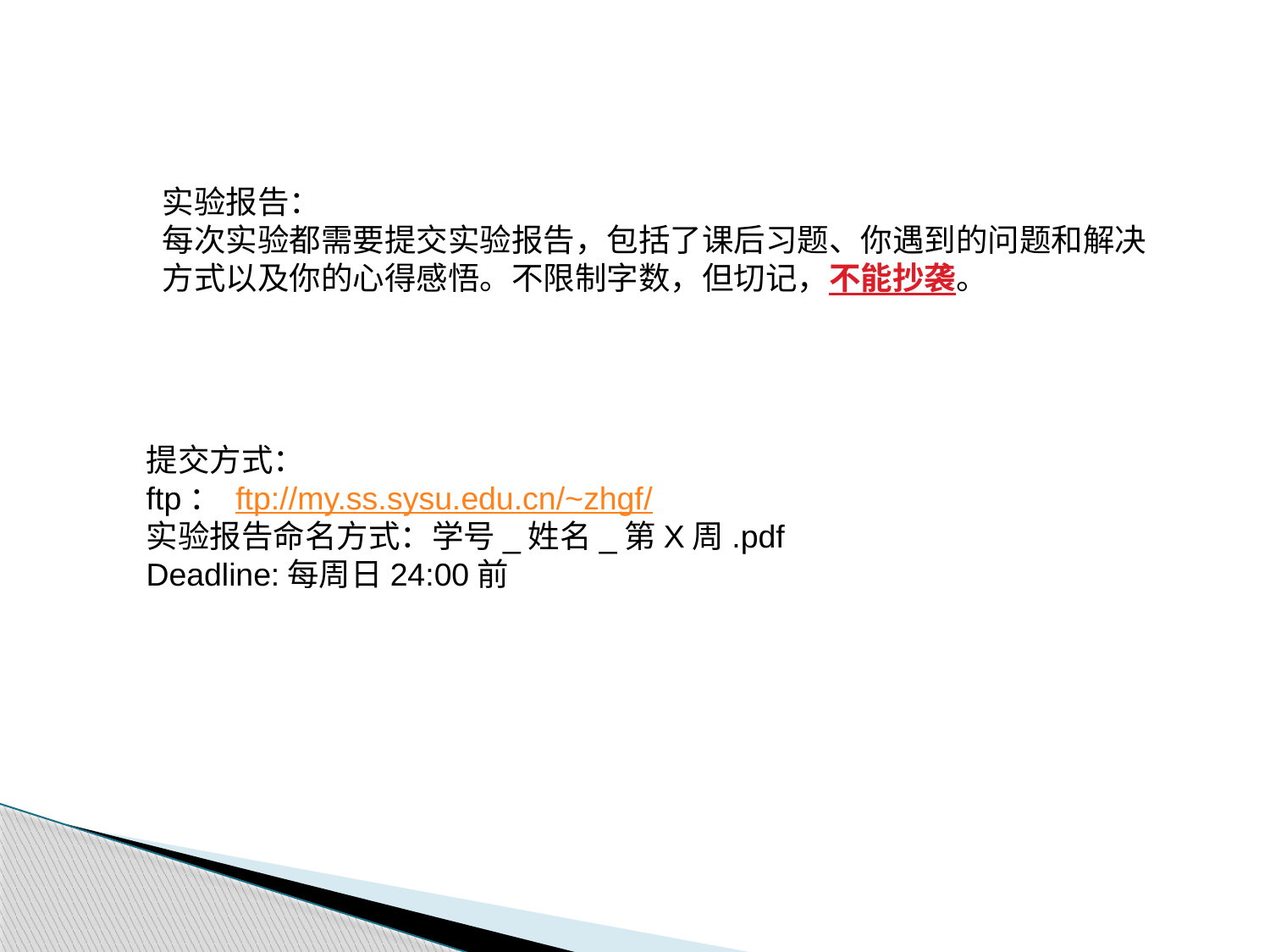

实验报告：
每次实验都需要提交实验报告，包括了课后习题、你遇到的问题和解决
方式以及你的心得感悟。不限制字数，但切记，不能抄袭。
提交方式：
ftp： ftp://my.ss.sysu.edu.cn/~zhgf/
实验报告命名方式：学号_姓名_第X周.pdf
Deadline:每周日24:00前